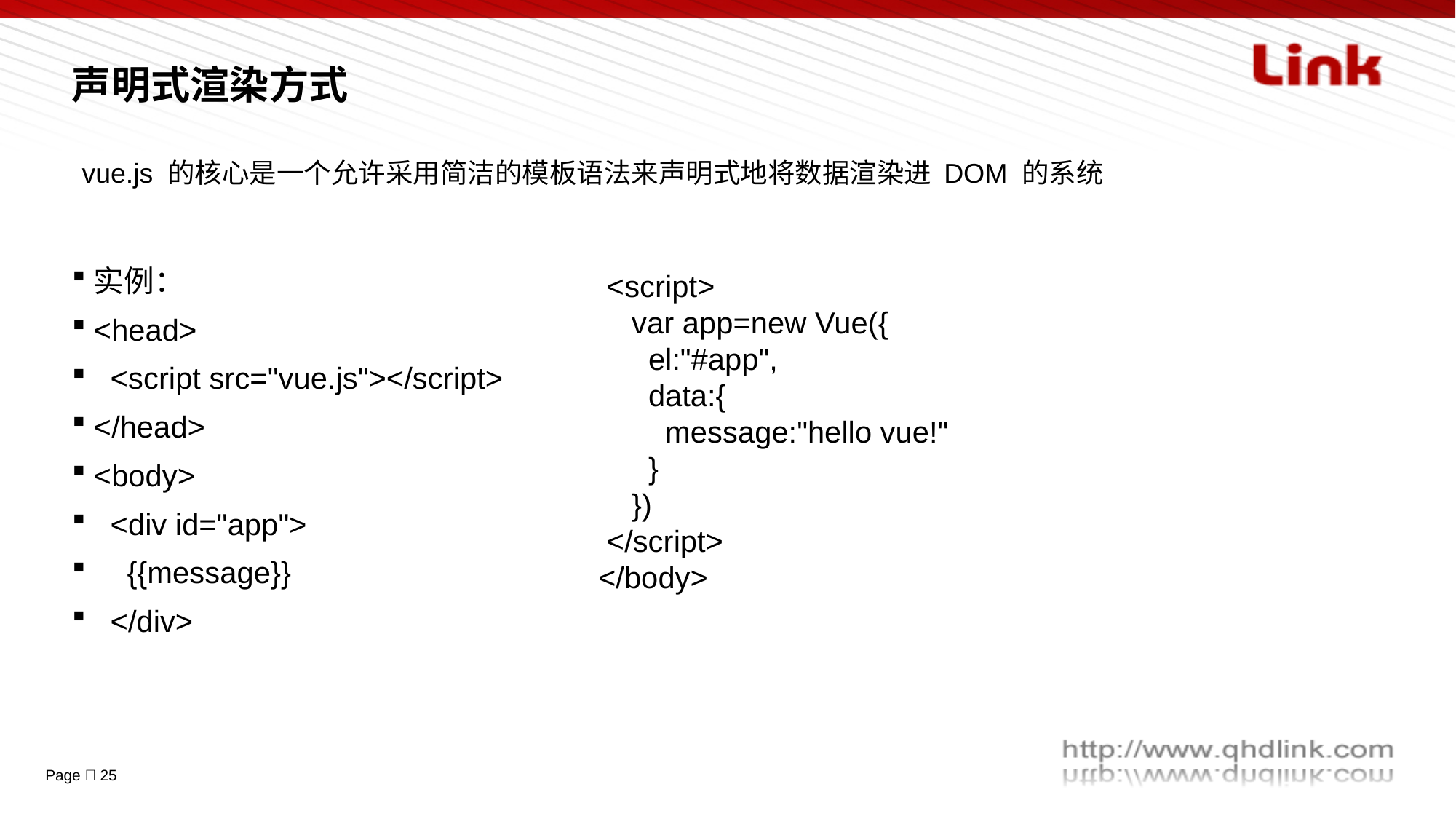

# 声明式渲染方式
vue.js 的核心是一个允许采用简洁的模板语法来声明式地将数据渲染进 DOM 的系统
实例：
<head>
  <script src="vue.js"></script>
</head>
<body>
  <div id="app">
    {{message}}
  </div>

 <script>
    var app=new Vue({
      el:"#app",
      data:{
        message:"hello vue!"
      }
    })
 </script>
</body>